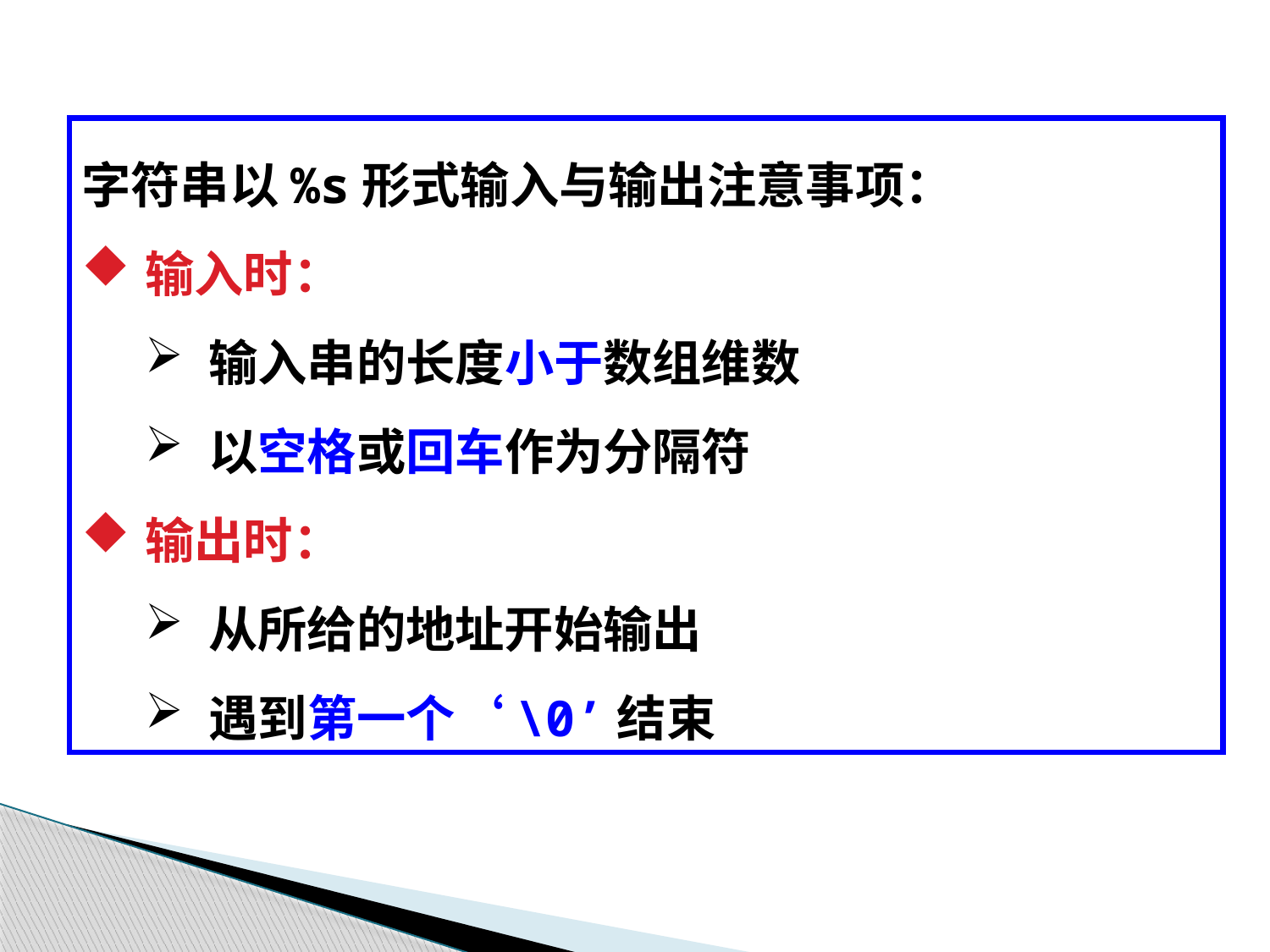

字符串以%s形式输入与输出注意事项：
输入时：
输入串的长度小于数组维数
以空格或回车作为分隔符
输出时：
从所给的地址开始输出
遇到第一个‘\0’结束